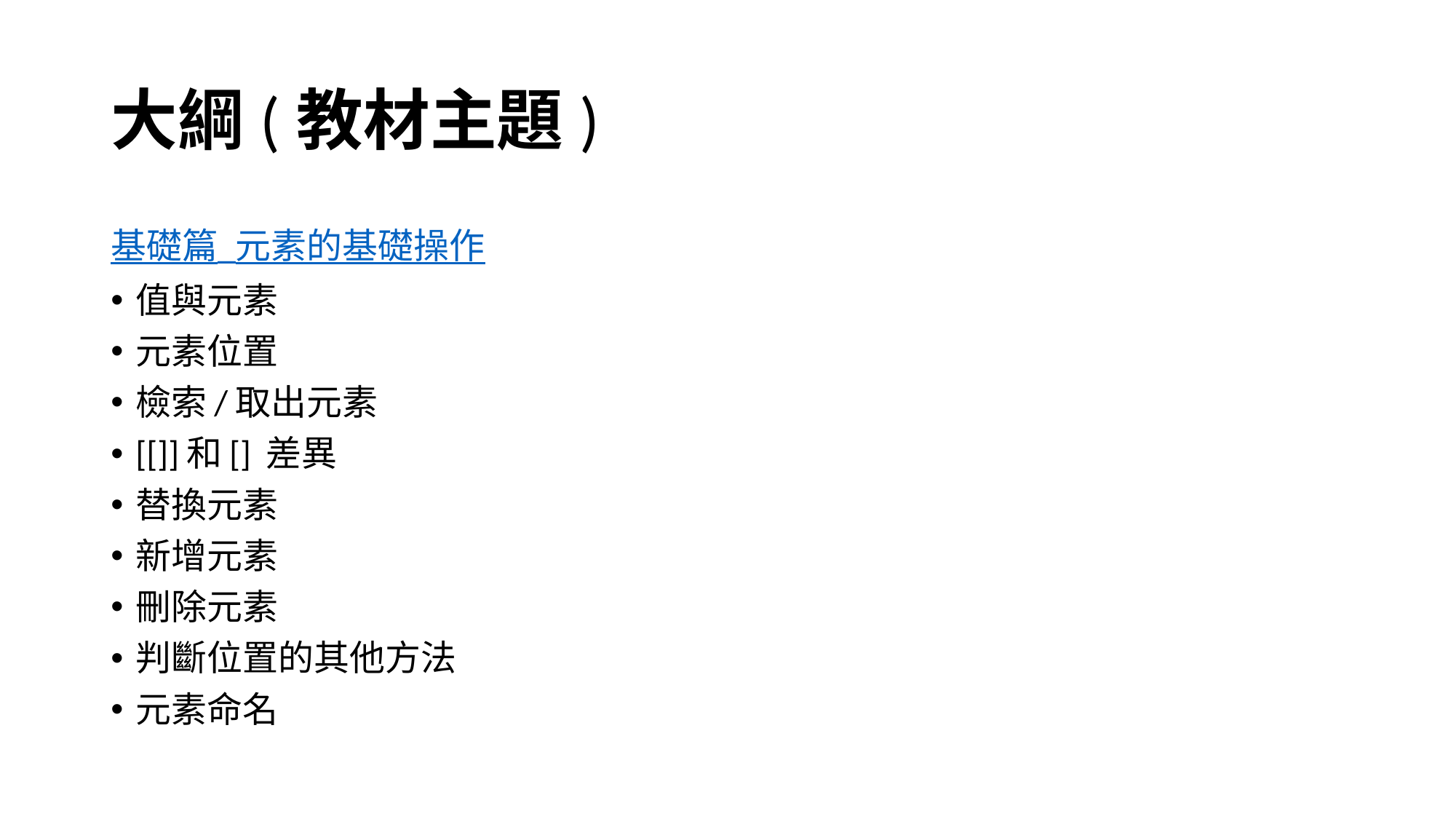

# 大綱(教材主題)
基礎篇_元素的基礎操作
值與元素
元素位置
檢索/取出元素
[[]]和[] 差異
替換元素
新增元素
刪除元素
判斷位置的其他方法
元素命名